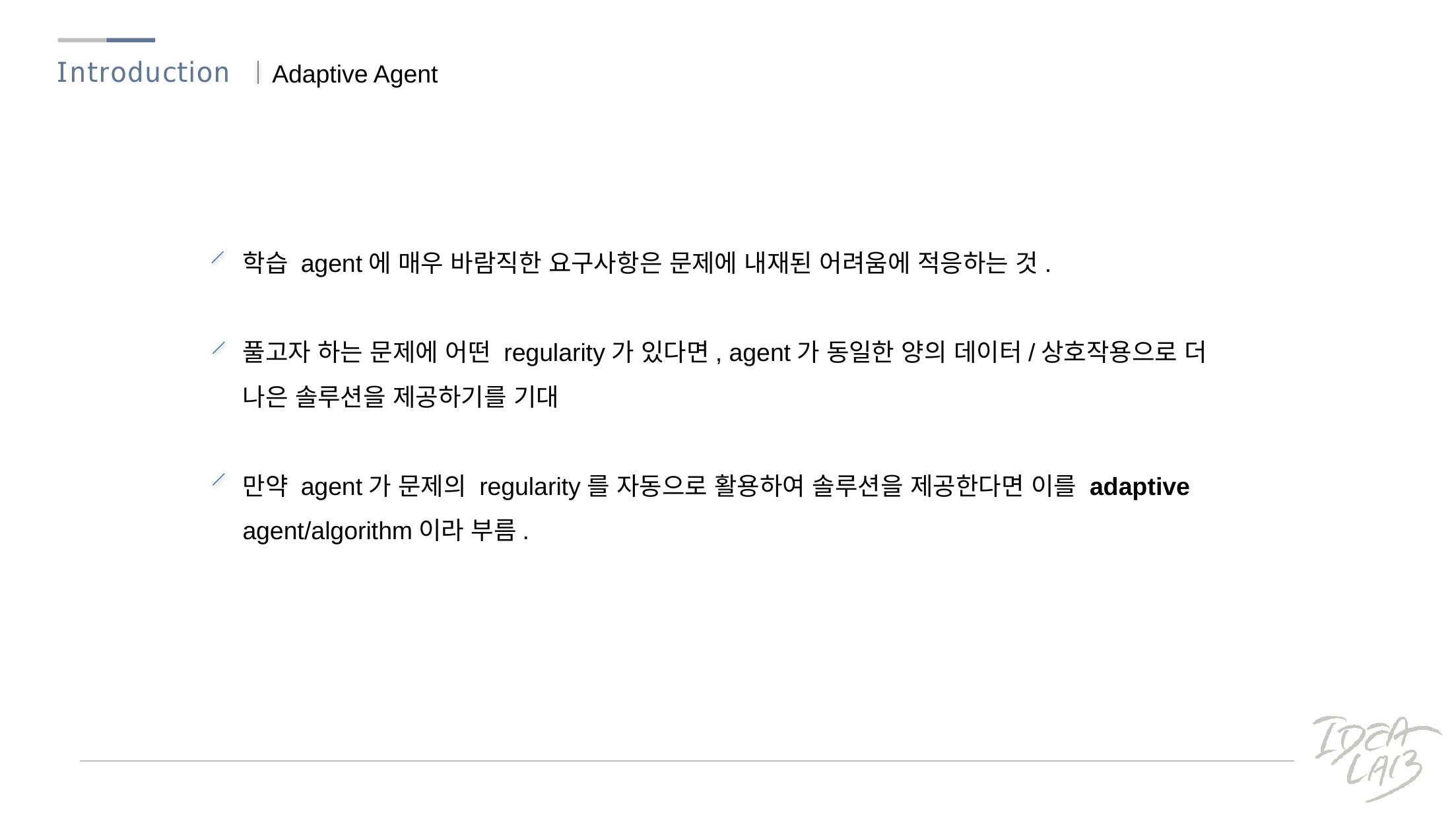

Introduction
Adaptive Agent
학습 agent에 매우 바람직한 요구사항은 문제에 내재된 어려움에 적응하는 것.

풀고자 하는 문제에 어떤 regularity가 있다면, agent가 동일한 양의 데이터/상호작용으로 더 나은 솔루션을 제공하기를 기대

만약 agent가 문제의 regularity를 자동으로 활용하여 솔루션을 제공한다면 이를 adaptive agent/algorithm이라 부름.